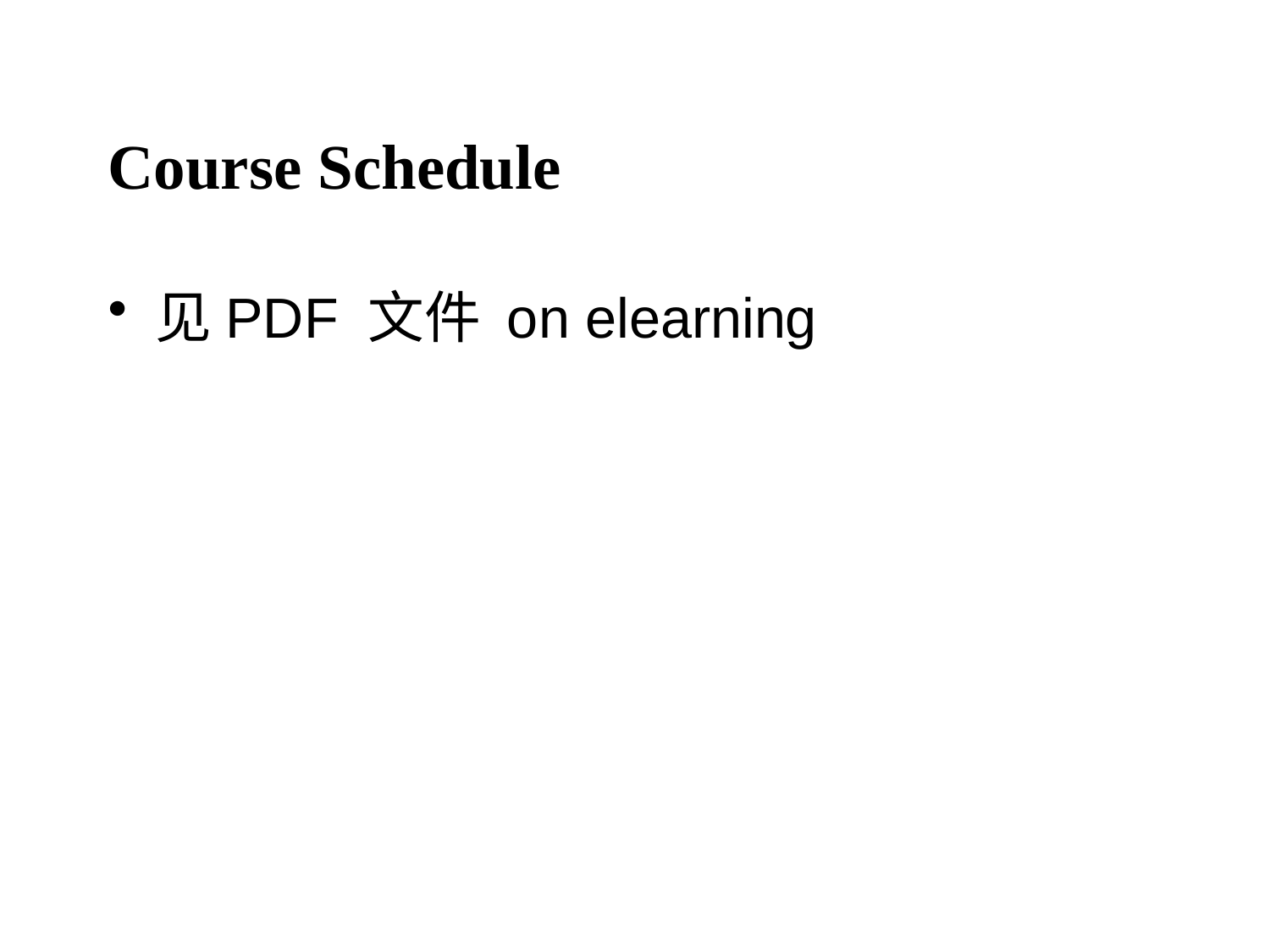

# Course Schedule
见PDF 文件 on elearning